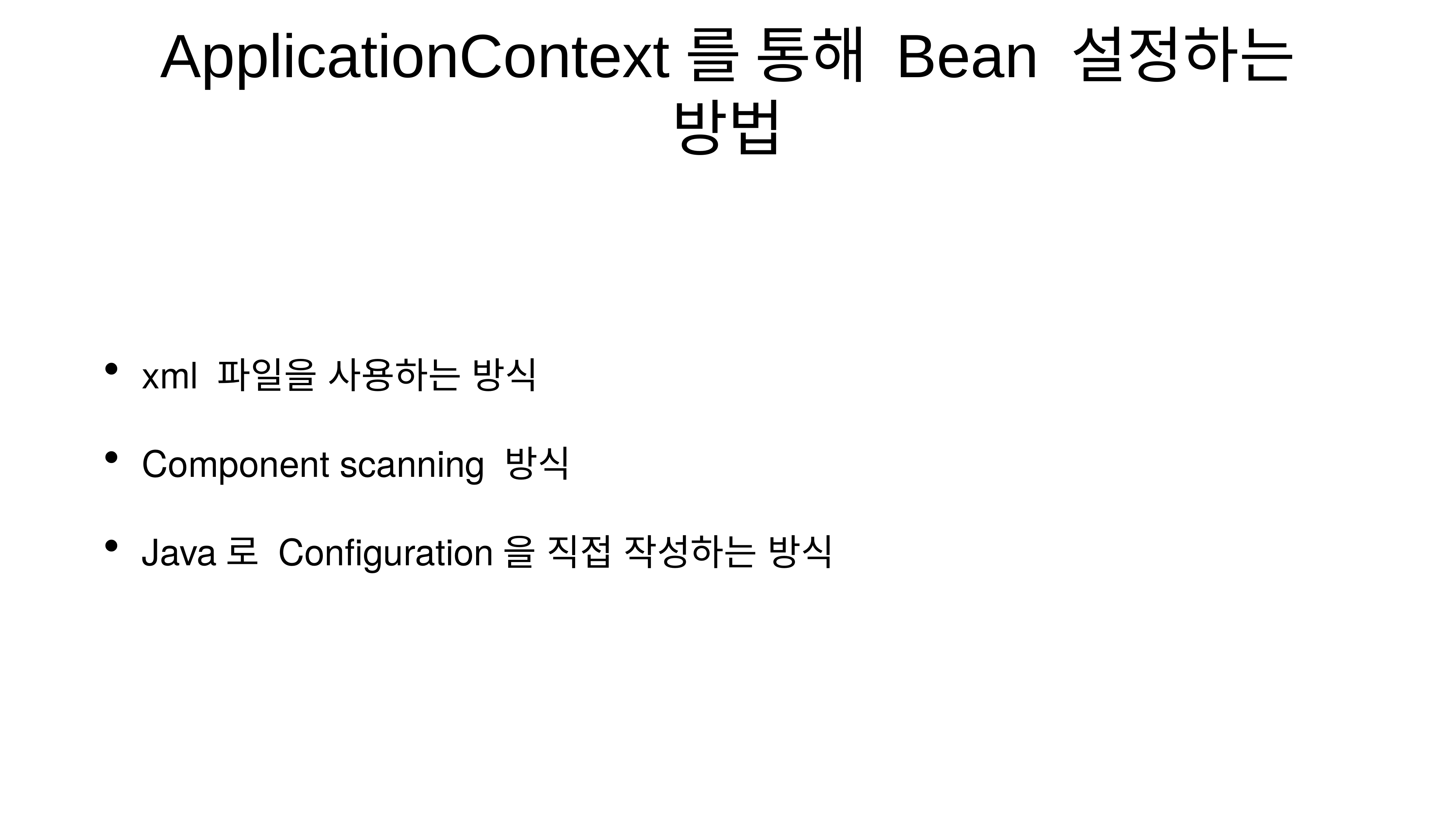

# ApplicationContext를 통해 Bean 설정하는 방법
xml 파일을 사용하는 방식
Component scanning 방식
Java로 Configuration을 직접 작성하는 방식